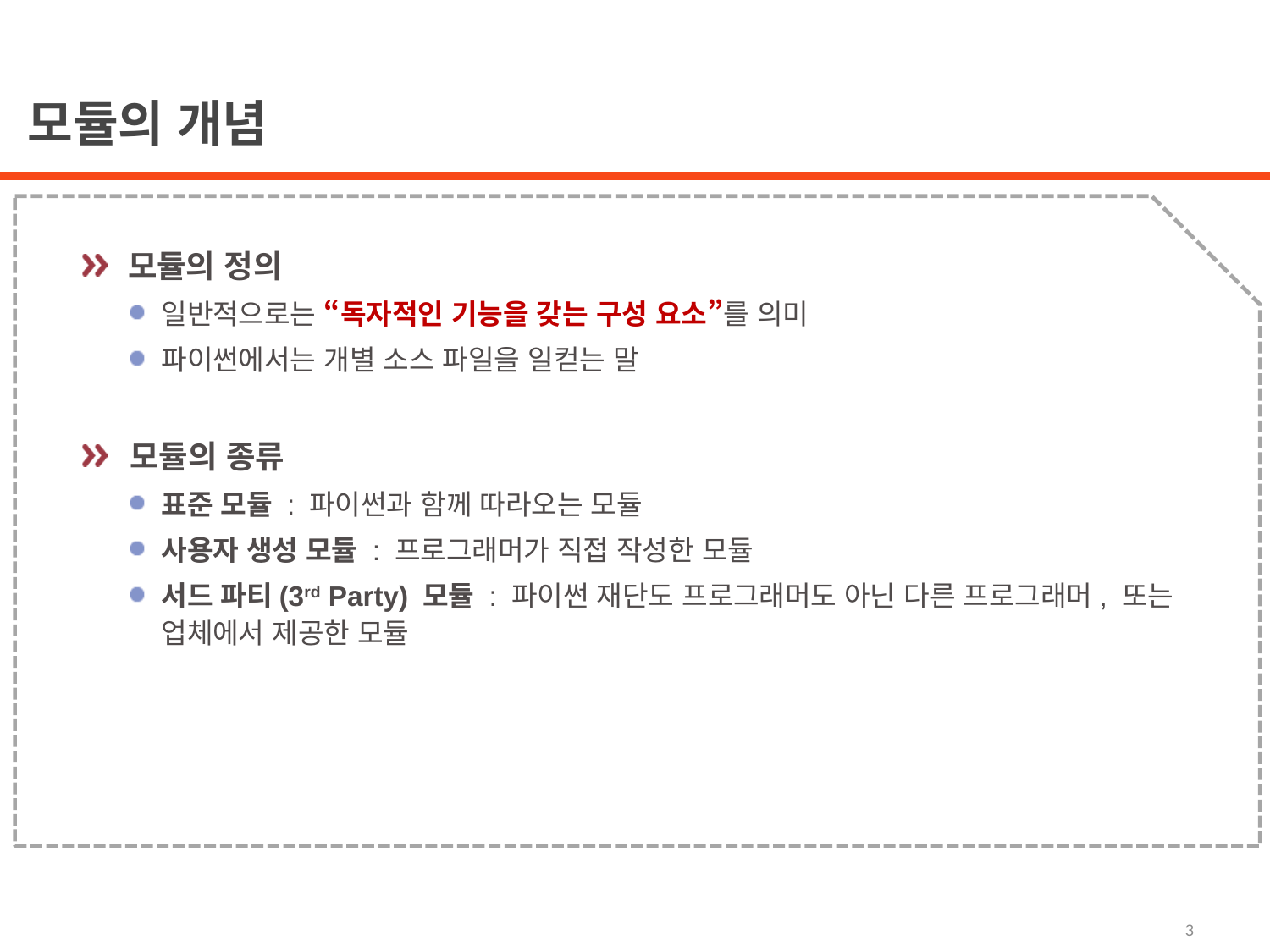

모듈의 개념

 모듈의 정의
일반적으로는 “독자적인 기능을 갖는 구성 요소”를 의미
파이썬에서는 개별 소스 파일을 일컫는 말

 모듈의 종류
표준 모듈 : 파이썬과 함께 따라오는 모듈
사용자 생성 모듈 : 프로그래머가 직접 작성한 모듈
서드 파티(3rd Party) 모듈 : 파이썬 재단도 프로그래머도 아닌 다른 프로그래머, 또는 업체에서 제공한 모듈

3